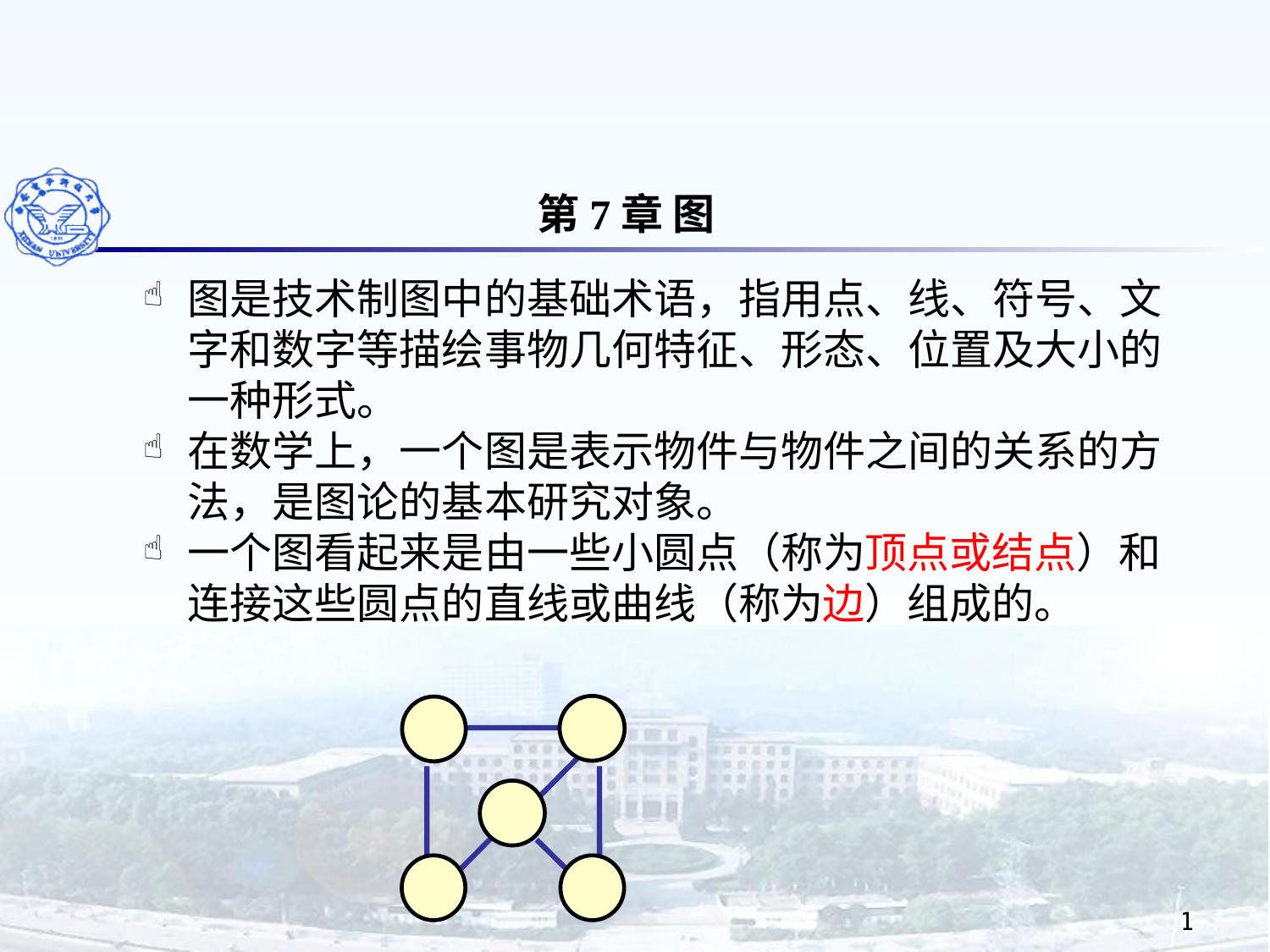

第7章 图
图是技术制图中的基础术语，指用点、线、符号、文字和数字等描绘事物几何特征、形态、位置及大小的一种形式。
在数学上，一个图是表示物件与物件之间的关系的方法，是图论的基本研究对象。
一个图看起来是由一些小圆点（称为顶点或结点）和连接这些圆点的直线或曲线（称为边）组成的。

1